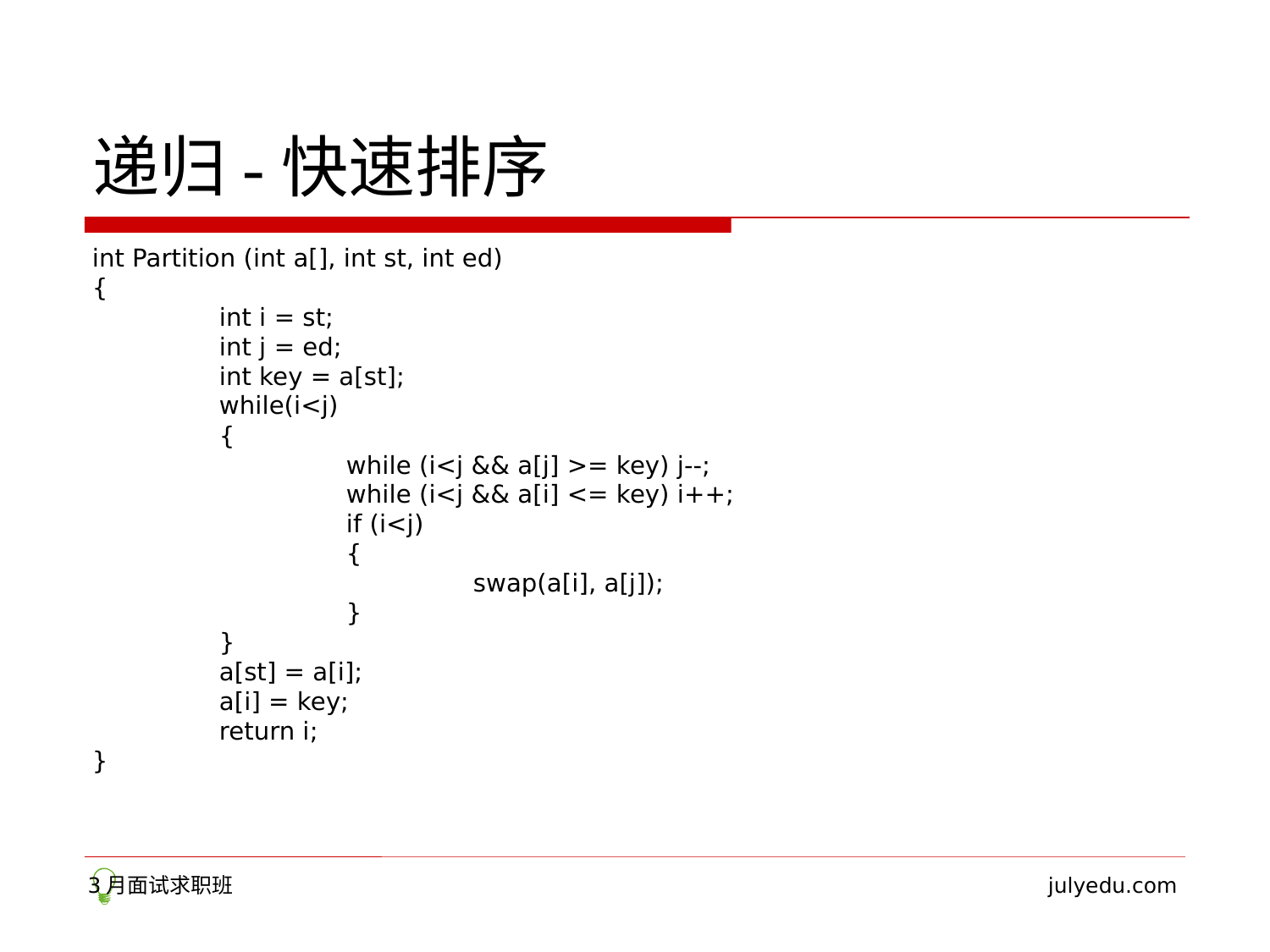

# 递归-快速排序
int Partition (int a[], int st, int ed)
{
	int i = st;
	int j = ed;
	int key = a[st];
	while(i<j)
	{
		while (i<j && a[j] >= key) j--;
		while (i<j && a[i] <= key) i++;
		if (i<j)
		{
			swap(a[i], a[j]);
		}
	}
	a[st] = a[i];
	a[i] = key;
	return i;
}
3月面试求职班
julyedu.com